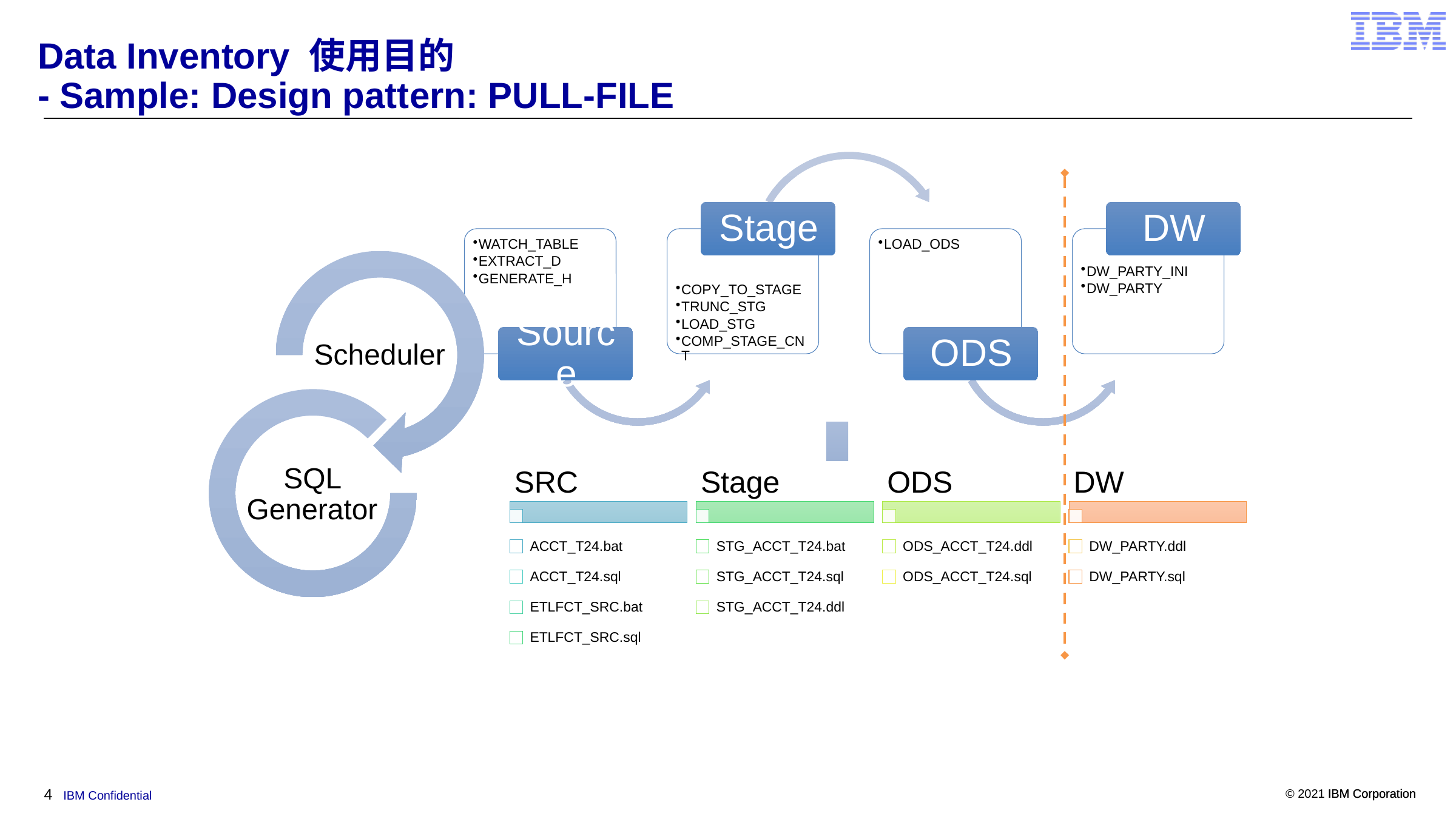

# Data Inventory 使用目的 - Sample: Design pattern: PULL-FILE
WATCH_TABLE
EXTRACT_D
GENERATE_H
Source

COPY_TO_STAGE
TRUNC_STG
LOAD_STG
COMP_STAGE_CNT
Stage
LOAD_ODS
ODS
DW_PARTY_INI
DW_PARTY
DW
Scheduler
SQL Generator

SRC
ACCT_T24.bat
ACCT_T24.sql
ETLFCT_SRC.bat
ETLFCT_SRC.sql
Stage
STG_ACCT_T24.bat
STG_ACCT_T24.sql
STG_ACCT_T24.ddl
ODS
ODS_ACCT_T24.ddl
ODS_ACCT_T24.sql
DW
DW_PARTY.ddl
DW_PARTY.sql